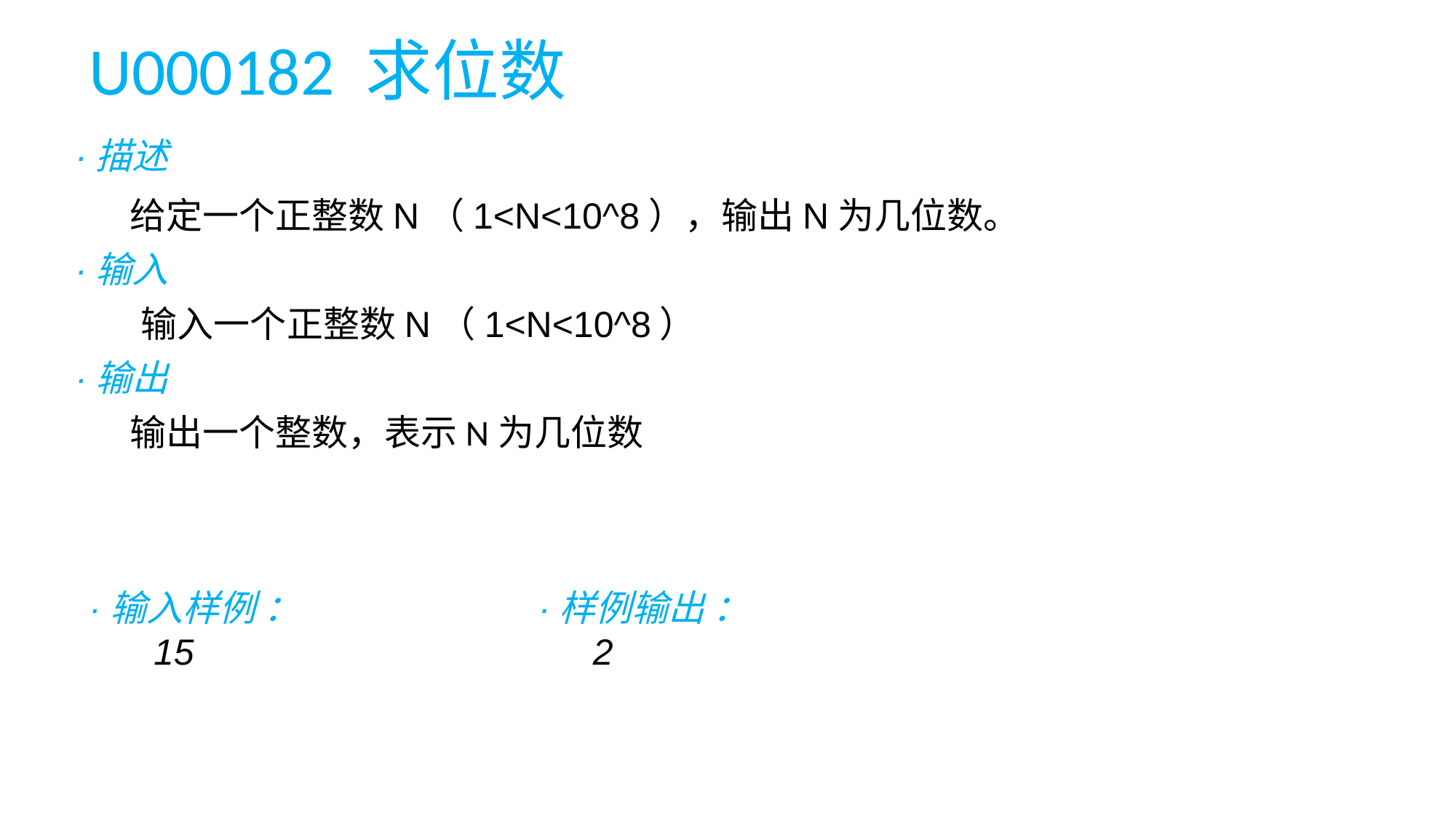

# U000182 求位数
·描述
给定一个正整数N（1<N<10^8），输出N为几位数。
·输入
       输入一个正整数N（1<N<10^8）
·输出
输出一个整数，表示N为几位数
·输入样例 ：
 15
·样例输出 ：
2